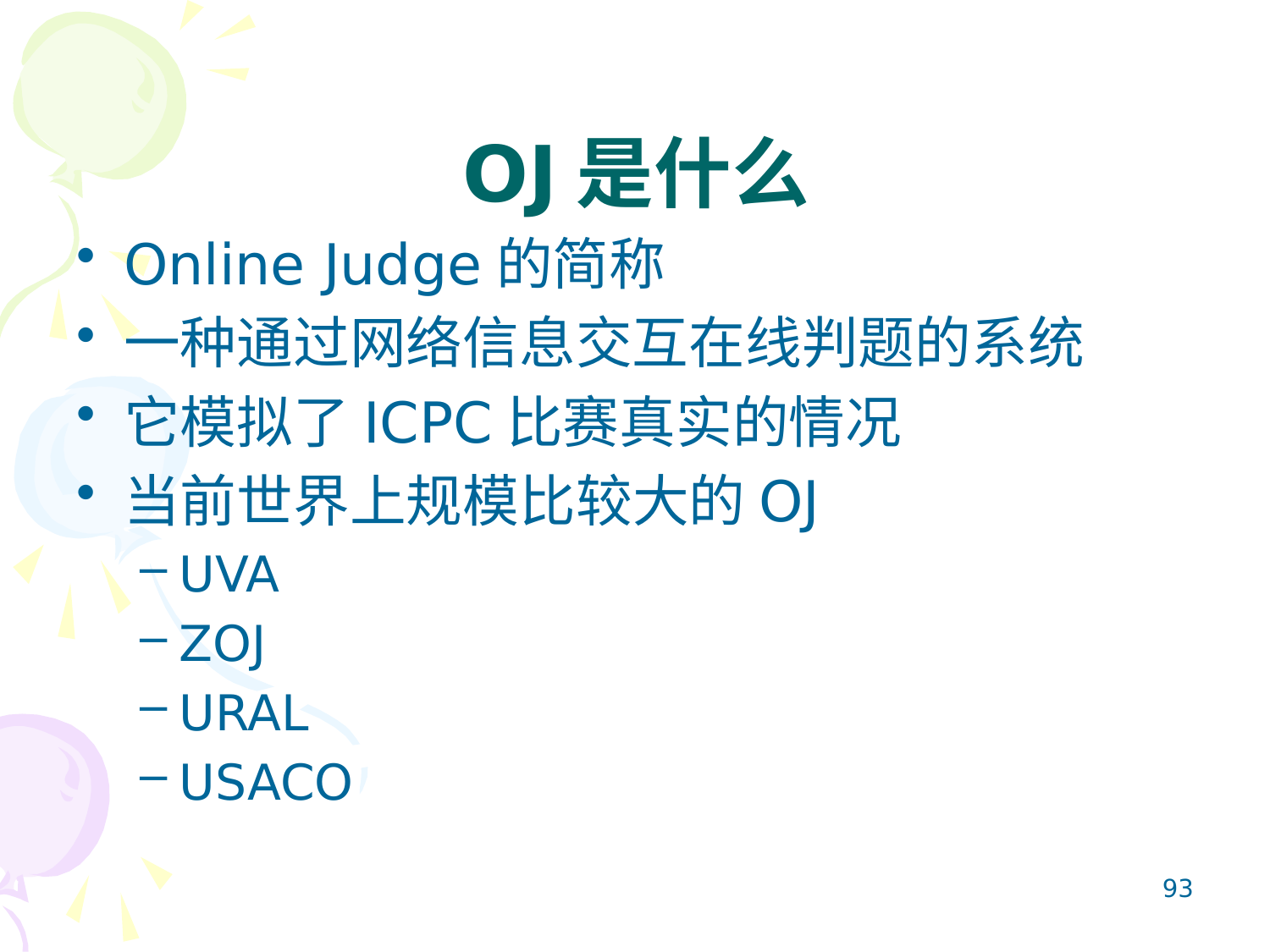

# OJ是什么
Online Judge的简称
一种通过网络信息交互在线判题的系统
它模拟了ICPC比赛真实的情况
当前世界上规模比较大的OJ
UVA
ZOJ
URAL
USACO

93